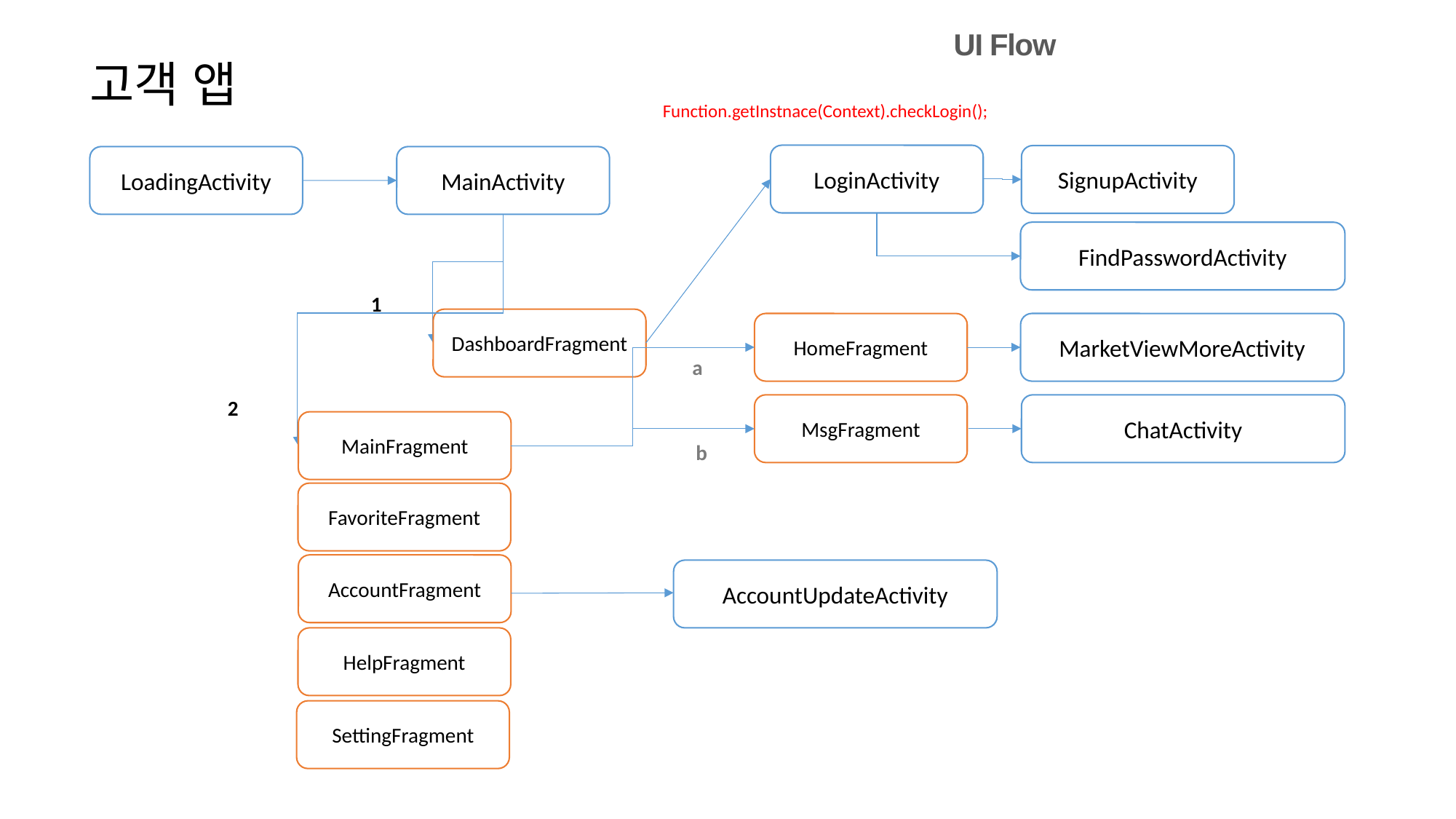

UI Flow
# 고객 앱
Function.getInstnace(Context).checkLogin();
LoginActivity
SignupActivity
LoadingActivity
MainActivity
FindPasswordActivity
1
DashboardFragment
HomeFragment
MarketViewMoreActivity
a
2
MsgFragment
ChatActivity
MainFragment
b
FavoriteFragment
AccountFragment
AccountUpdateActivity
HelpFragment
SettingFragment